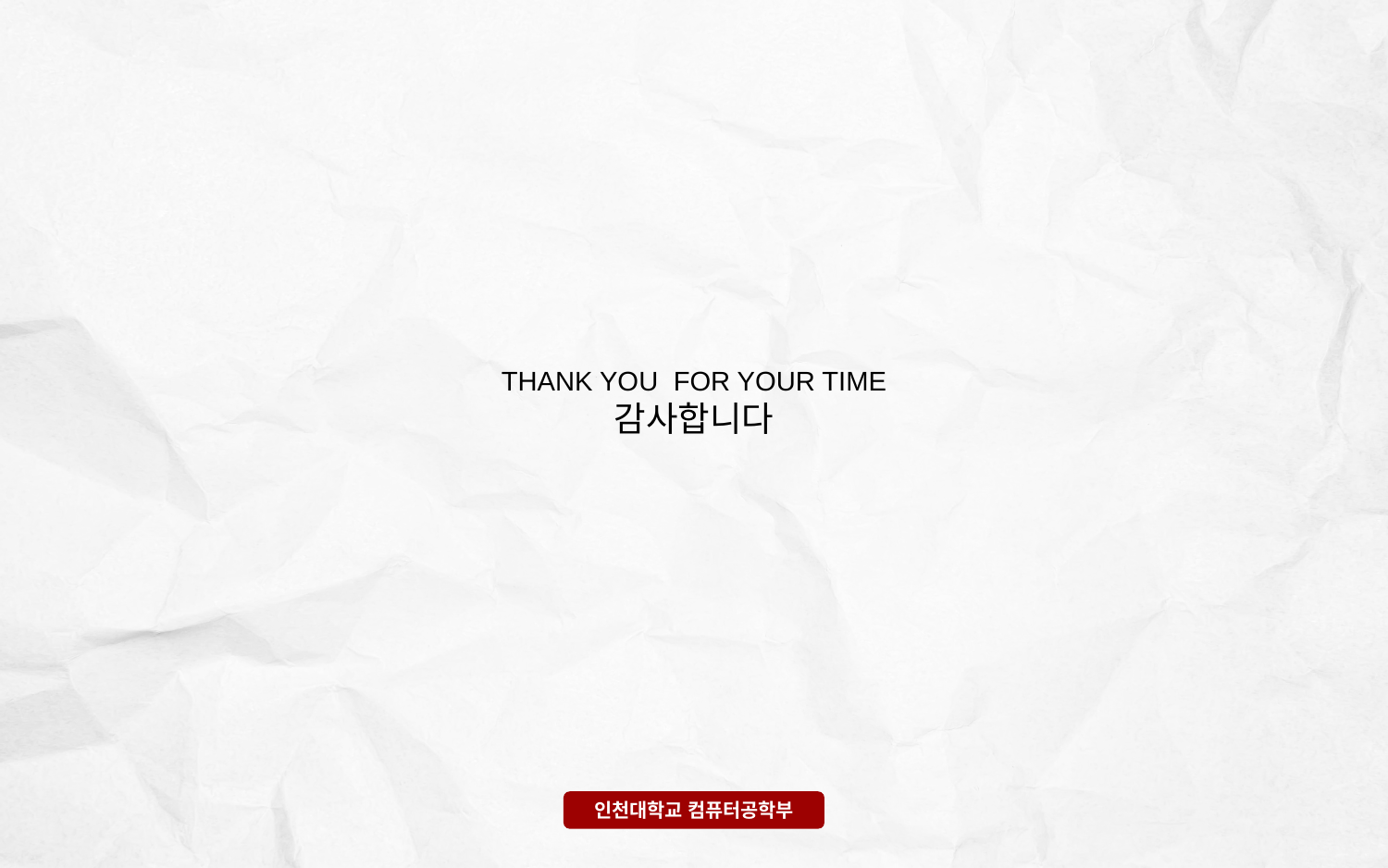

THANK YOU  FOR YOUR TIME
감사합니다
인천대학교 컴퓨터공학부